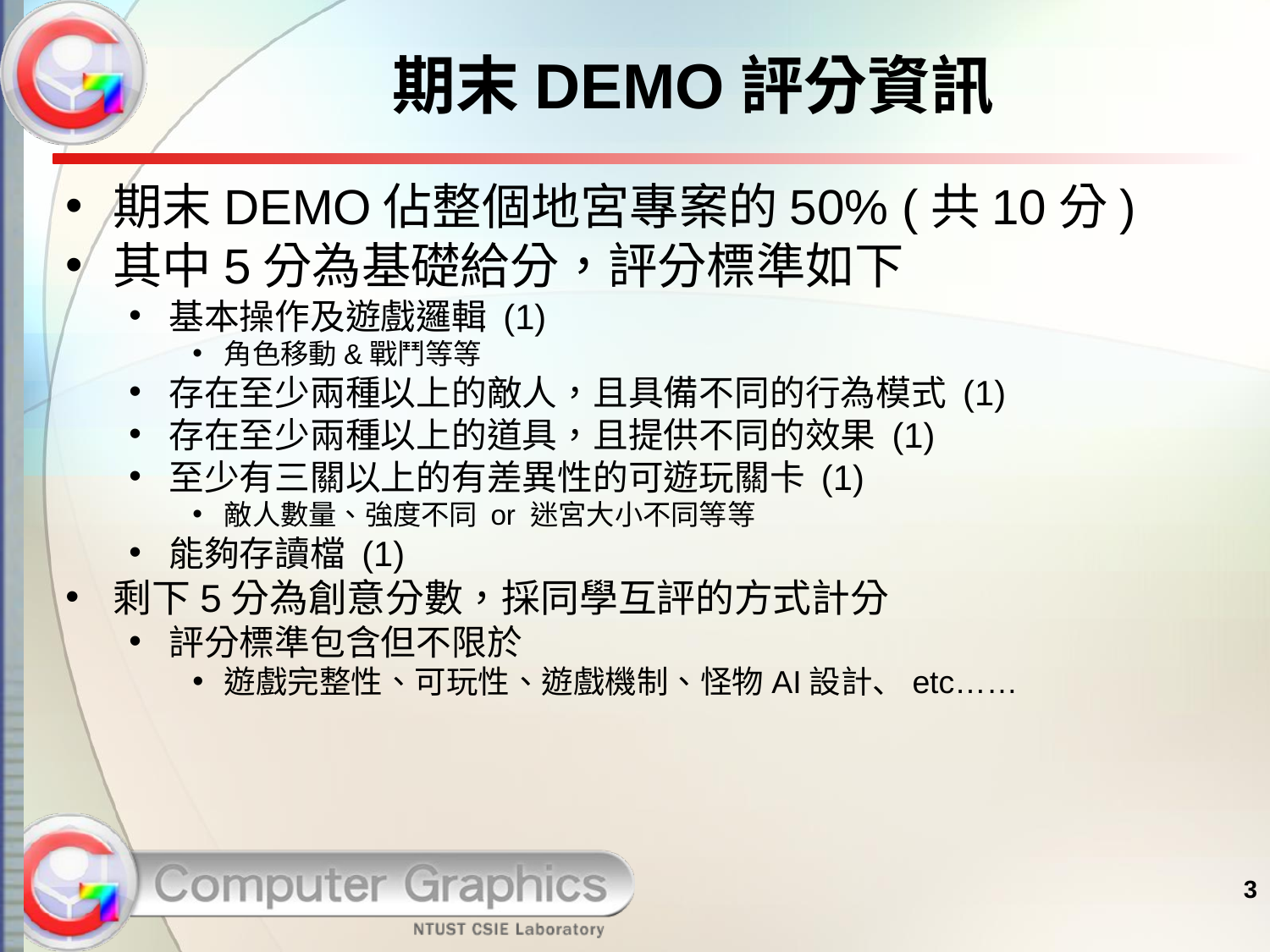

# 期末DEMO評分資訊
期末DEMO佔整個地宮專案的50% (共10分)
其中5分為基礎給分，評分標準如下
基本操作及遊戲邏輯 (1)
角色移動&戰鬥等等
存在至少兩種以上的敵人，且具備不同的行為模式 (1)
存在至少兩種以上的道具，且提供不同的效果 (1)
至少有三關以上的有差異性的可遊玩關卡 (1)
敵人數量、強度不同 or 迷宮大小不同等等
能夠存讀檔 (1)
剩下5分為創意分數，採同學互評的方式計分
評分標準包含但不限於
遊戲完整性、可玩性、遊戲機制、怪物AI設計、etc……

3